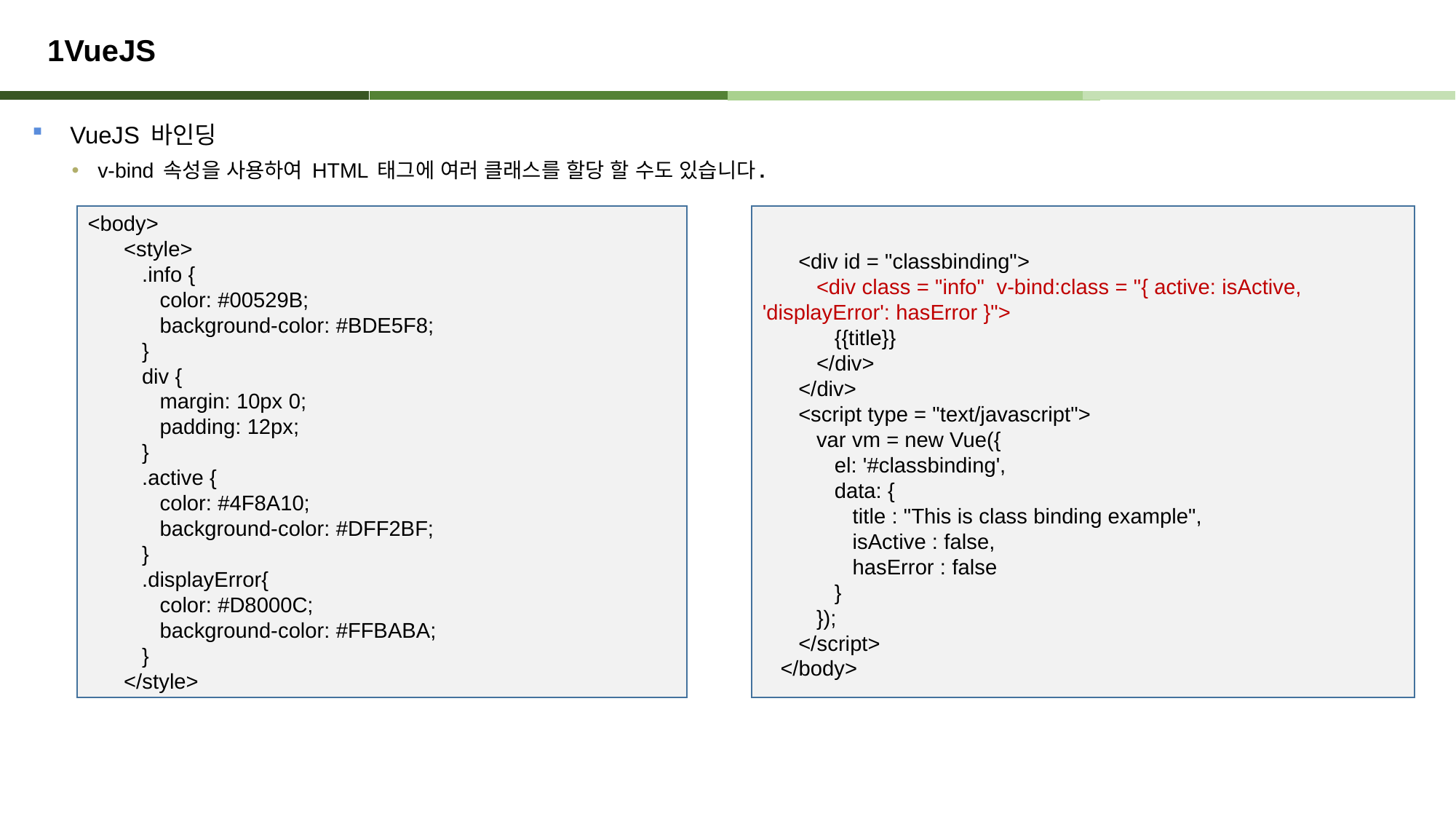

# 1VueJS
VueJS 바인딩
 v-bind 속성을 사용하여 HTML 태그에 여러 클래스를 할당 할 수도 있습니다.
<body>
      <style>
         .info {
            color: #00529B;
            background-color: #BDE5F8;
         }
         div {
            margin: 10px 0;
            padding: 12px;
         }
         .active {
            color: #4F8A10;
            background-color: #DFF2BF;
         }
         .displayError{
            color: #D8000C;
            background-color: #FFBABA;
         }
      </style>

      <div id = "classbinding">
         <div class = "info"  v-bind:class = "{ active: isActive, 'displayError': hasError }">
            {{title}}
         </div>
      </div>
      <script type = "text/javascript">
         var vm = new Vue({
            el: '#classbinding',
            data: {
               title : "This is class binding example",
               isActive : false,
               hasError : false
            }
         });
      </script>
   </body>